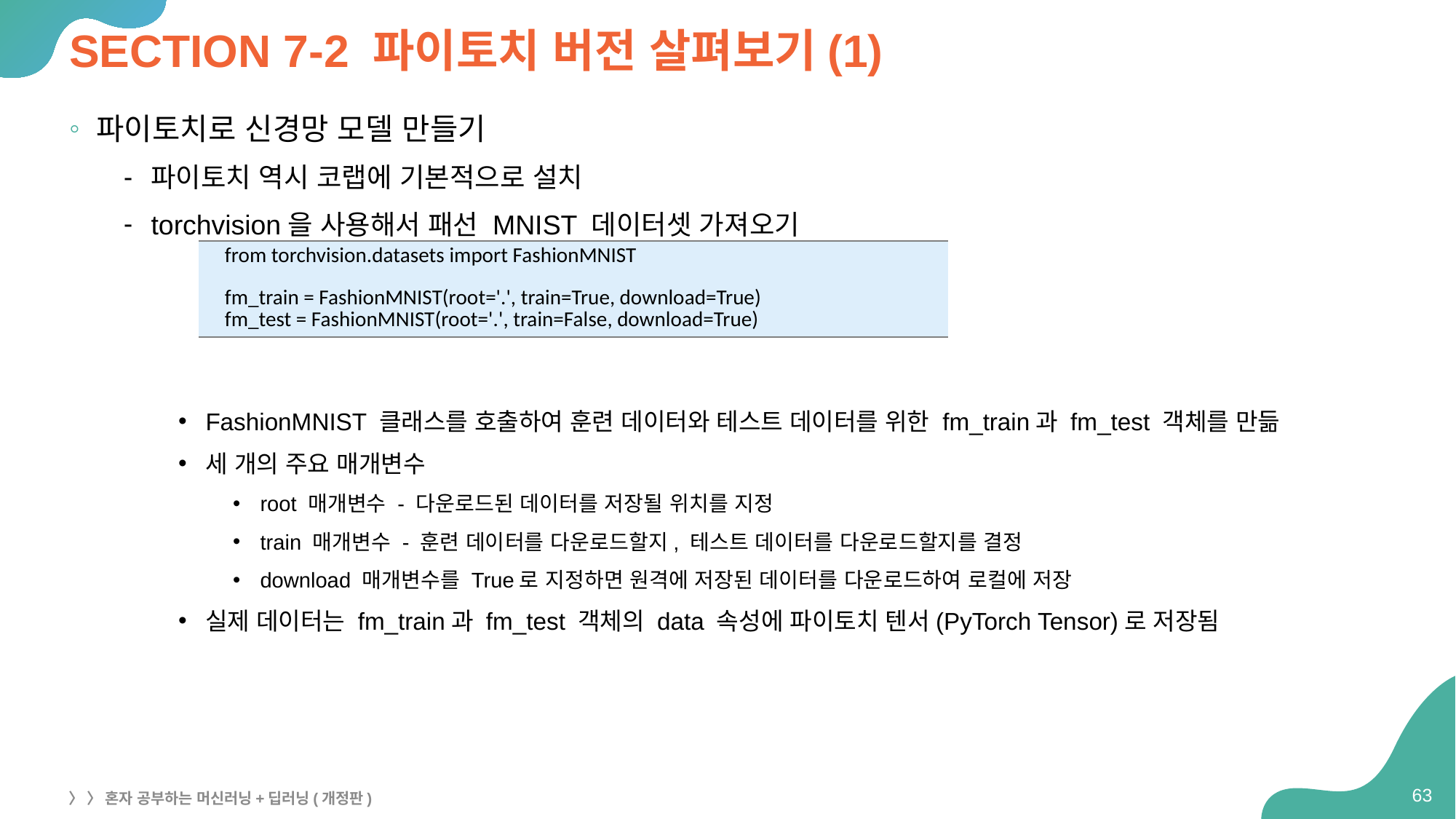

# SECTION 7-2 파이토치 버전 살펴보기(1)
파이토치로 신경망 모델 만들기
파이토치 역시 코랩에 기본적으로 설치
torchvision을 사용해서 패선 MNIST 데이터셋 가져오기

FashionMNIST 클래스를 호출하여 훈련 데이터와 테스트 데이터를 위한 fm_train과 fm_test 객체를 만듦
세 개의 주요 매개변수
root 매개변수 - 다운로드된 데이터를 저장될 위치를 지정
train 매개변수 - 훈련 데이터를 다운로드할지, 테스트 데이터를 다운로드할지를 결정
download 매개변수를 True로 지정하면 원격에 저장된 데이터를 다운로드하여 로컬에 저장
실제 데이터는 fm_train과 fm_test 객체의 data 속성에 파이토치 텐서(PyTorch Tensor)로 저장됨
| from torchvision.datasets import FashionMNIST fm\_train = FashionMNIST(root='.', train=True, download=True) fm\_test = FashionMNIST(root='.', train=False, download=True) |
| --- |
63
〉 〉 혼자 공부하는 머신러닝+딥러닝(개정판)